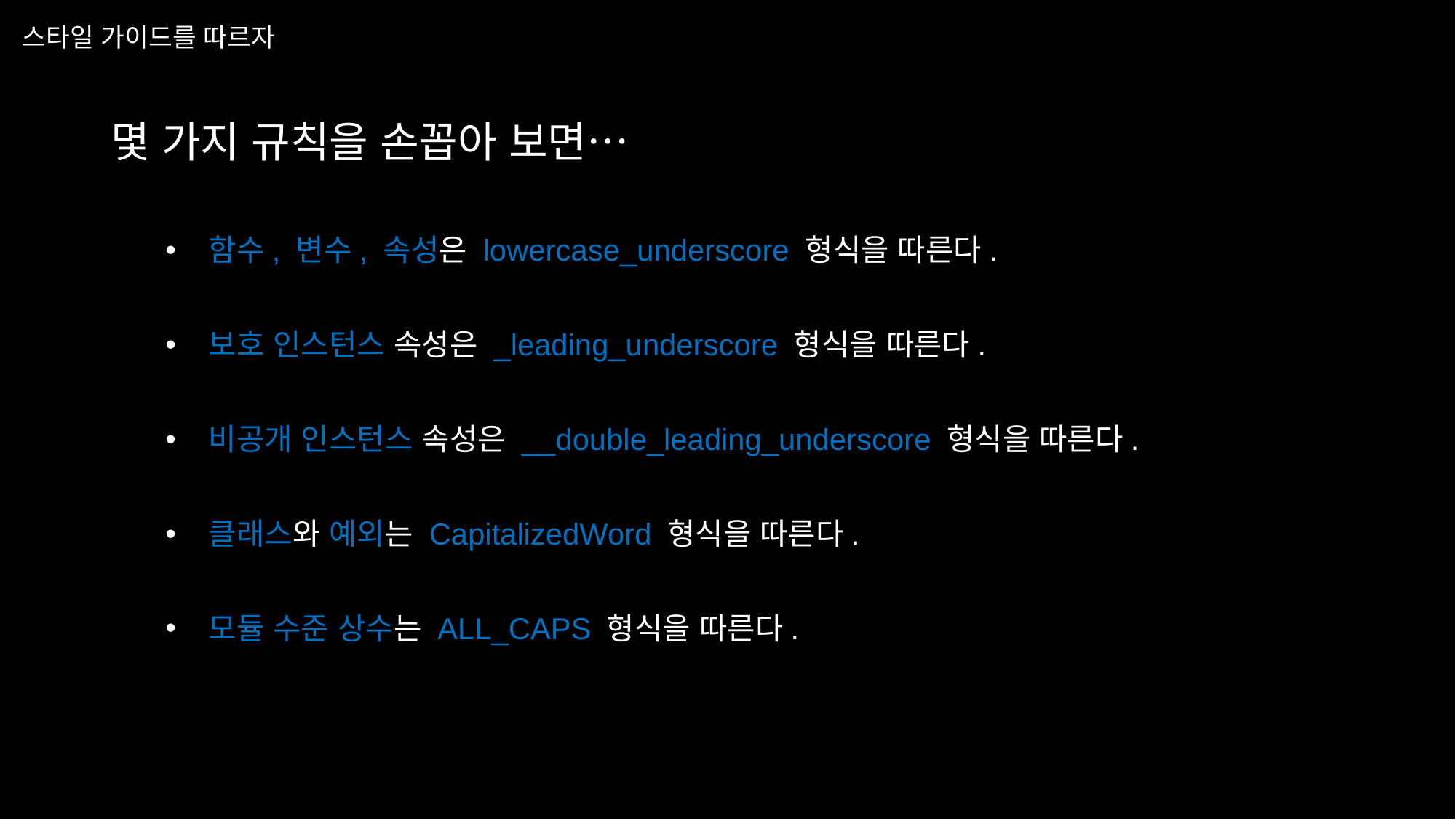

# 스타일 가이드를 따르자
몇 가지 규칙을 손꼽아 보면…

 함수, 변수, 속성은 lowercase_underscore 형식을 따른다.

 보호 인스턴스 속성은 _leading_underscore 형식을 따른다.

 비공개 인스턴스 속성은 __double_leading_underscore 형식을 따른다.

 클래스와 예외는 CapitalizedWord 형식을 따른다.

 모듈 수준 상수는 ALL_CAPS 형식을 따른다.